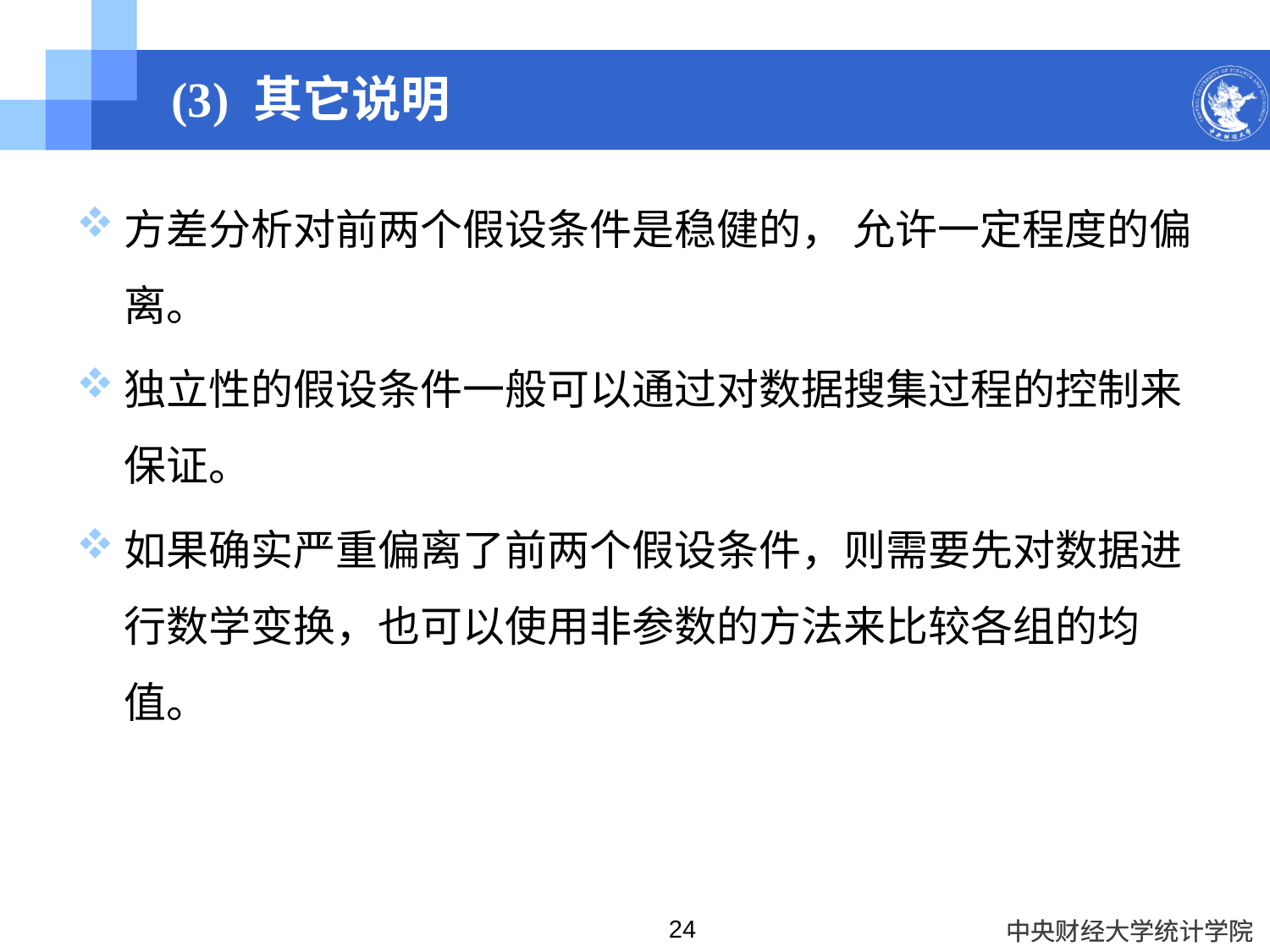

# (3) 其它说明
方差分析对前两个假设条件是稳健的， 允许一定程度的偏离。
独立性的假设条件一般可以通过对数据搜集过程的控制来保证。
如果确实严重偏离了前两个假设条件，则需要先对数据进行数学变换，也可以使用非参数的方法来比较各组的均值。
24